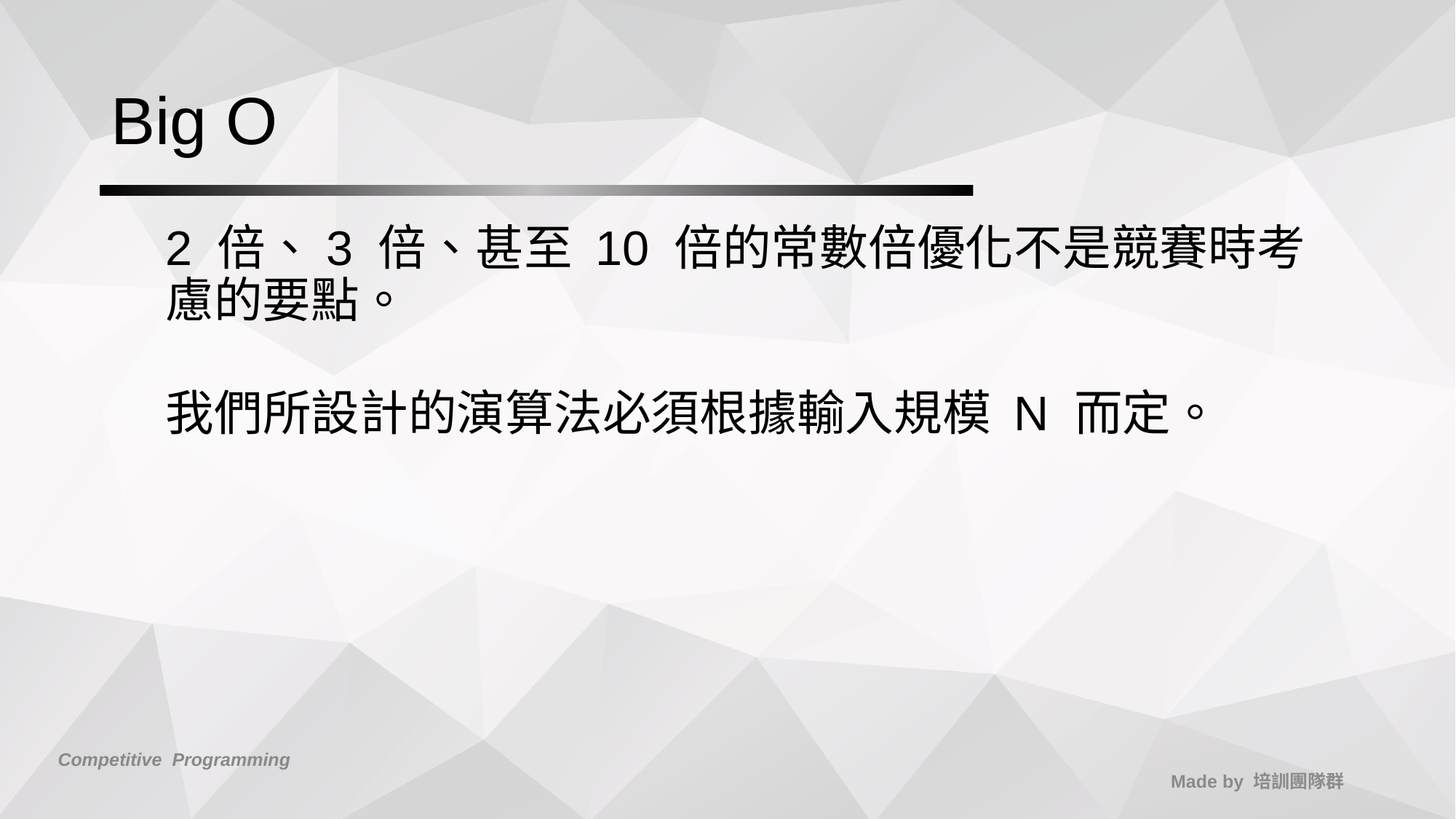

# Big O
2 倍、3 倍、甚至 10 倍的常數倍優化不是競賽時考慮的要點。
我們所設計的演算法必須根據輸入規模 N 而定。